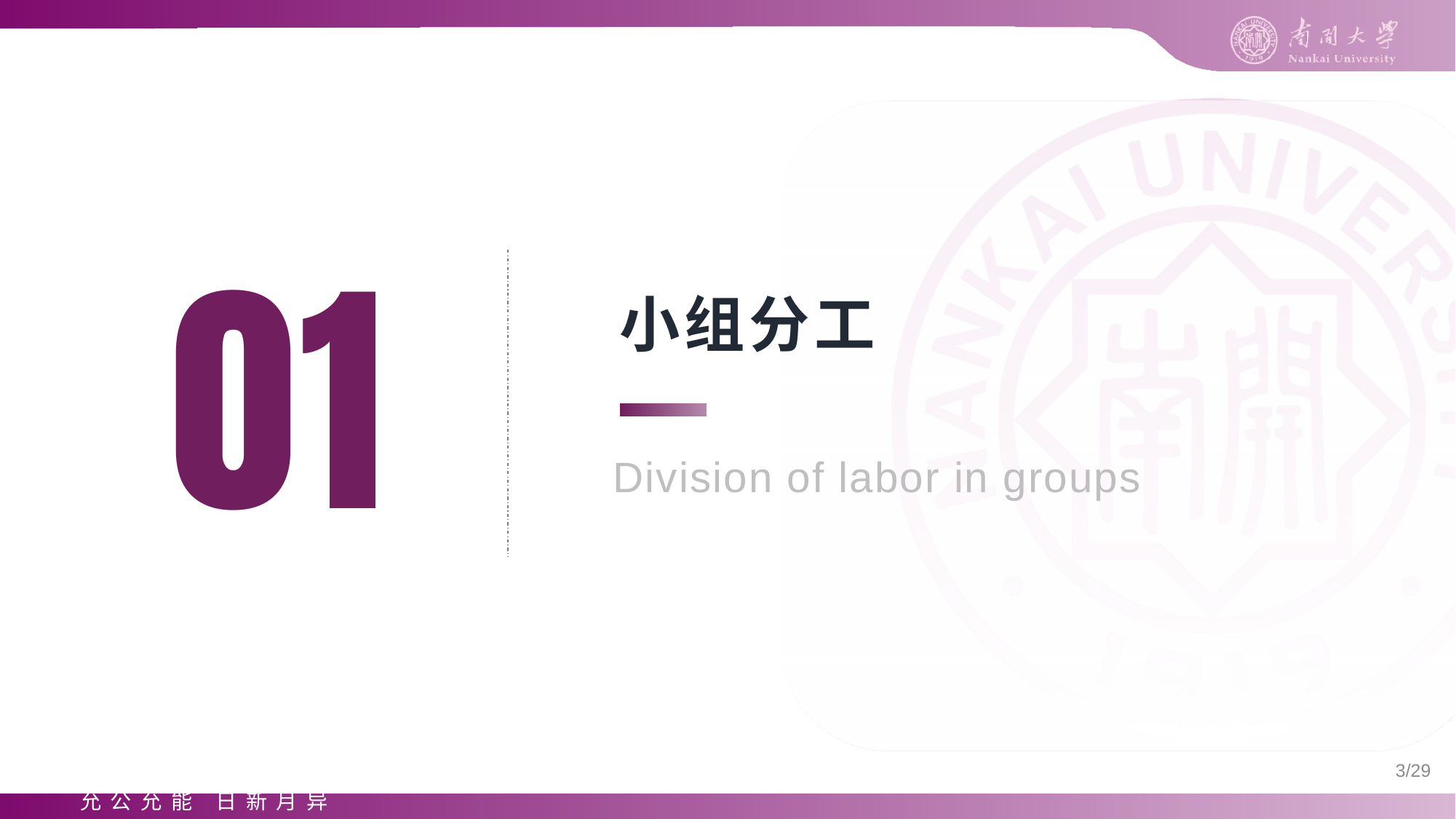

01
小组分工

Division of labor in groups
3/29